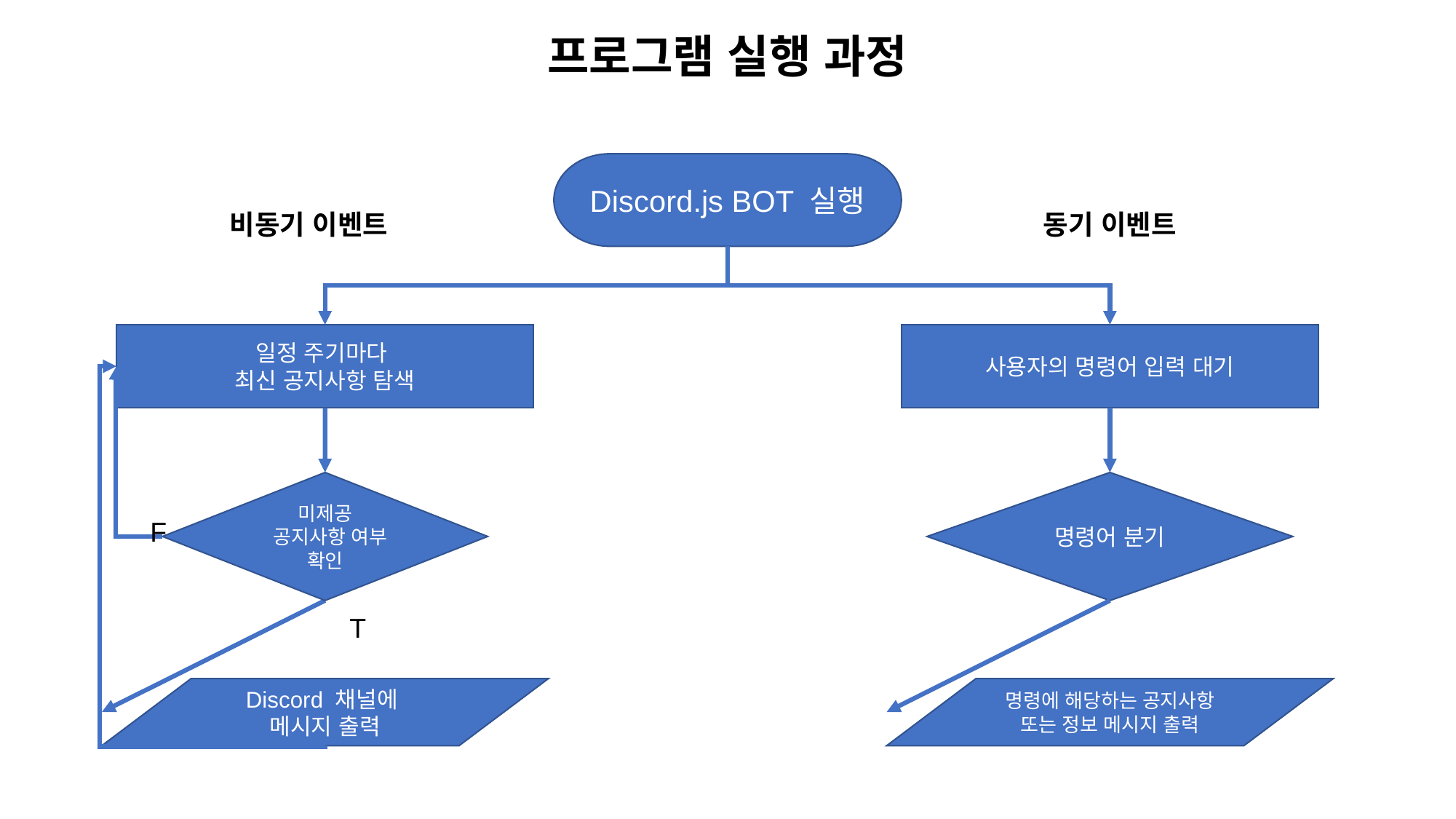

프로그램 실행 과정
Discord.js BOT 실행
동기 이벤트
비동기 이벤트
일정 주기마다
최신 공지사항 탐색
사용자의 명령어 입력 대기
미제공
 공지사항 여부 확인
명령어 분기
F
T
Discord 채널에
메시지 출력
명령에 해당하는 공지사항 또는 정보 메시지 출력